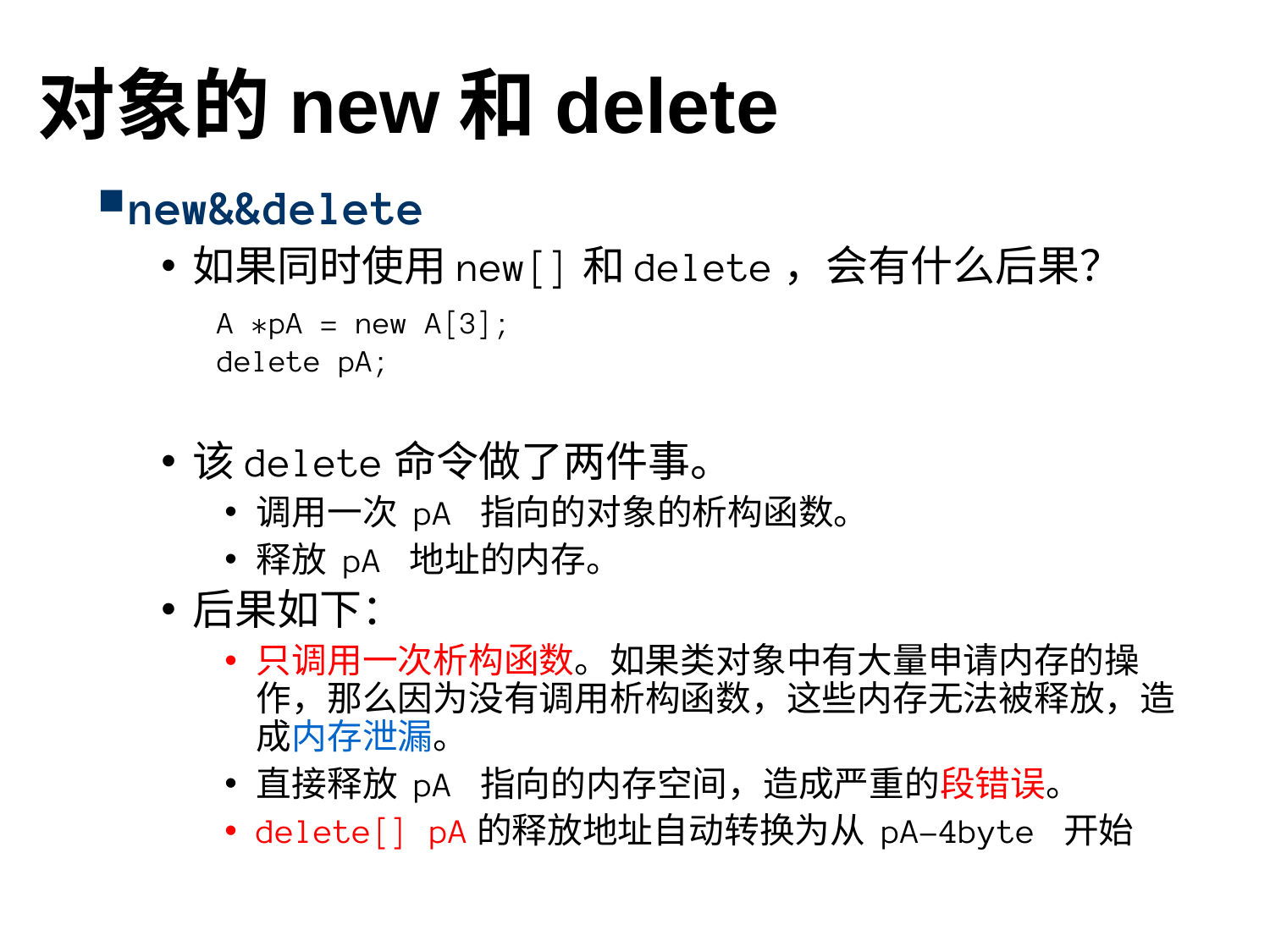

# 对象的new和delete
new&&delete
如果同时使用new[]和delete，会有什么后果？

该delete命令做了两件事。
调用一次 pA 指向的对象的析构函数。
释放 pA 地址的内存。
后果如下：
只调用一次析构函数。如果类对象中有大量申请内存的操作，那么因为没有调用析构函数，这些内存无法被释放，造成内存泄漏。
直接释放 pA 指向的内存空间，造成严重的段错误。
delete[] pA的释放地址自动转换为从 pA-4byte 开始
A *pA = new A[3];
delete pA;